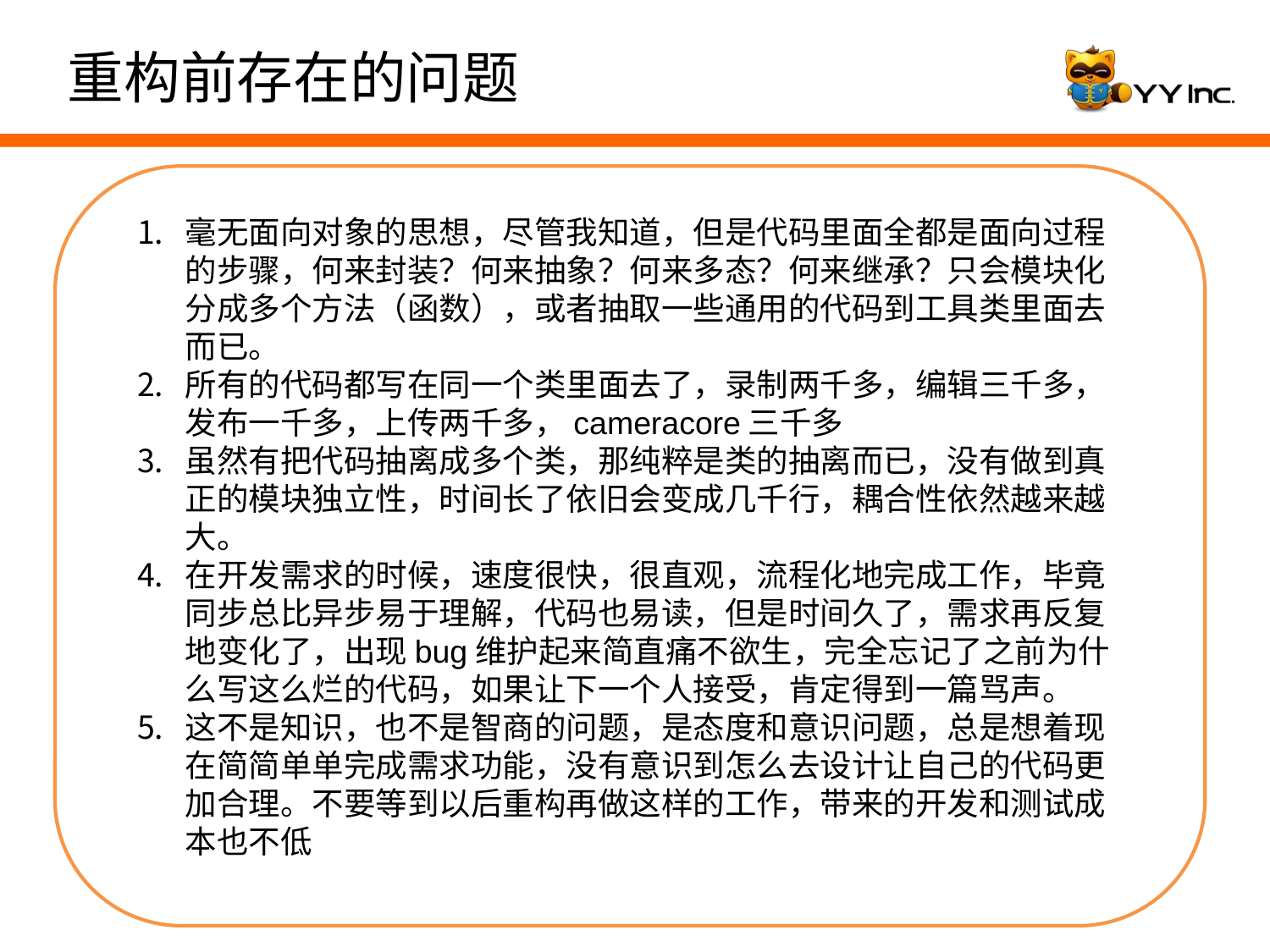

重构前存在的问题

毫无面向对象的思想，尽管我知道，但是代码里面全都是面向过程的步骤，何来封装？何来抽象？何来多态？何来继承？只会模块化分成多个方法（函数），或者抽取一些通用的代码到工具类里面去而已。
所有的代码都写在同一个类里面去了，录制两千多，编辑三千多，发布一千多，上传两千多，cameracore三千多
虽然有把代码抽离成多个类，那纯粹是类的抽离而已，没有做到真正的模块独立性，时间长了依旧会变成几千行，耦合性依然越来越大。
在开发需求的时候，速度很快，很直观，流程化地完成工作，毕竟同步总比异步易于理解，代码也易读，但是时间久了，需求再反复地变化了，出现bug维护起来简直痛不欲生，完全忘记了之前为什么写这么烂的代码，如果让下一个人接受，肯定得到一篇骂声。
这不是知识，也不是智商的问题，是态度和意识问题，总是想着现在简简单单完成需求功能，没有意识到怎么去设计让自己的代码更加合理。不要等到以后重构再做这样的工作，带来的开发和测试成本也不低